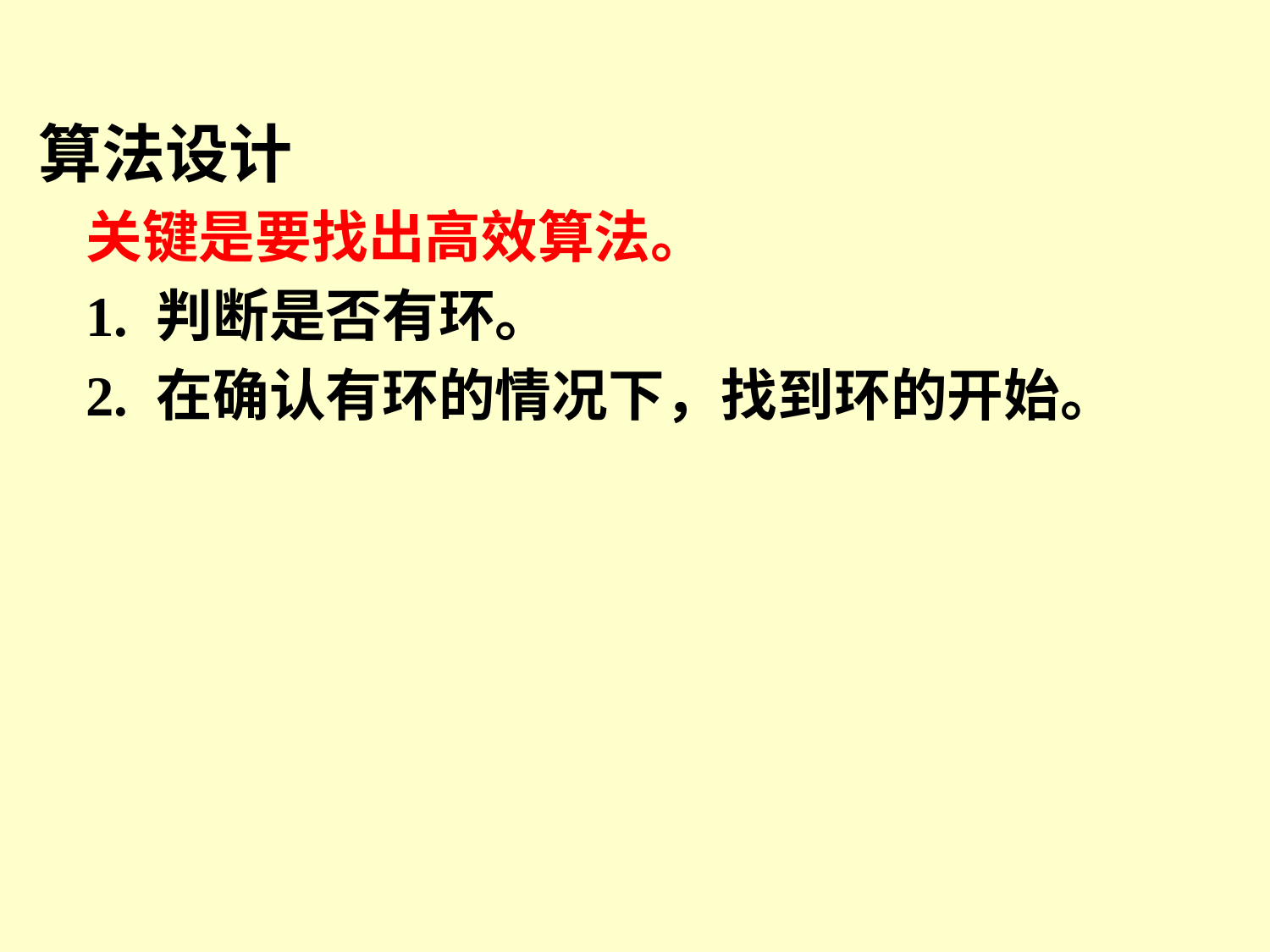

算法设计
	关键是要找出高效算法。
	1. 判断是否有环。
	2. 在确认有环的情况下，找到环的开始。